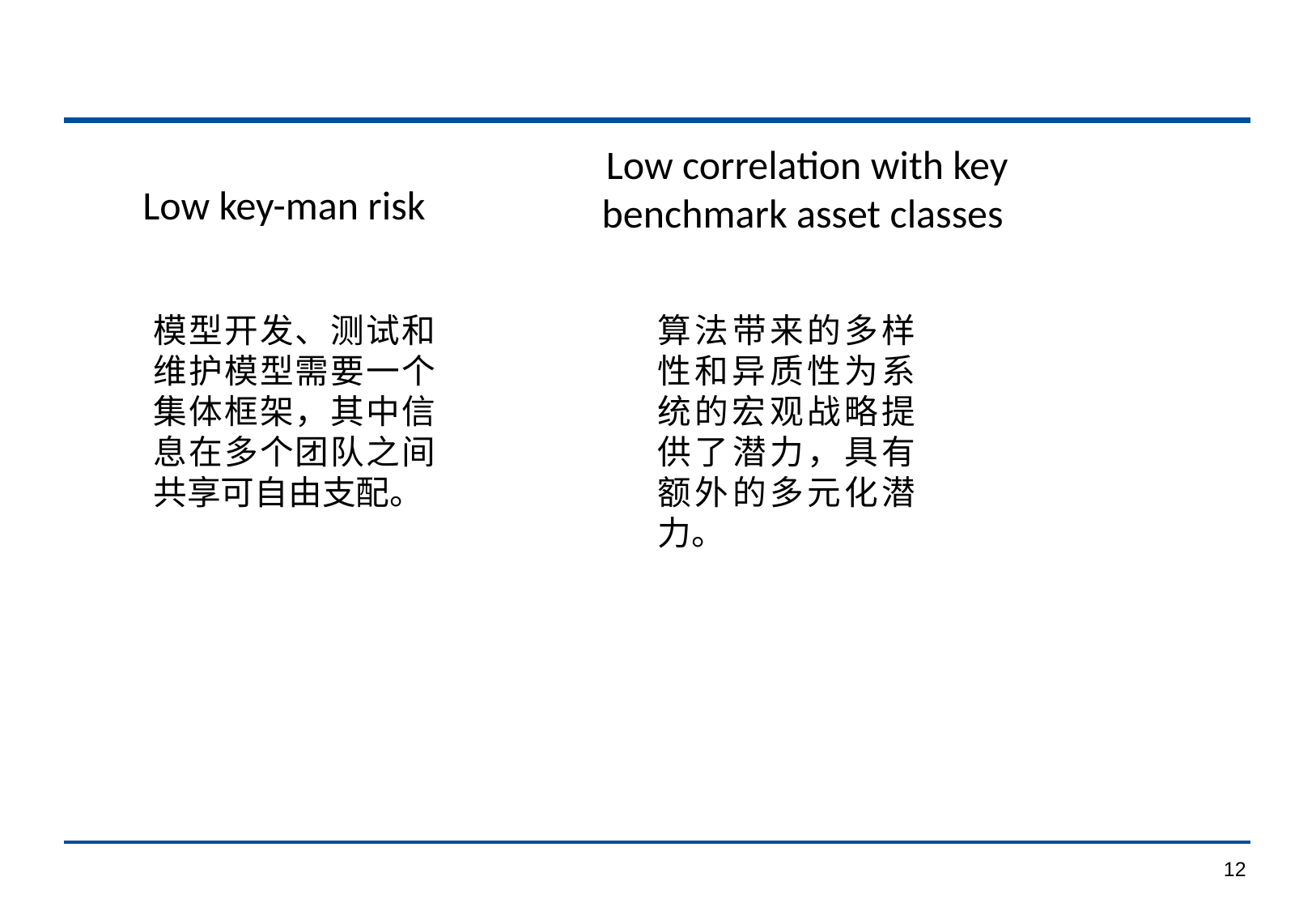

Low correlation with key benchmark asset classes
 Low key-man risk
模型开发、测试和维护模型需要一个集体框架，其中信息在多个团队之间共享可自由支配。
算法带来的多样性和异质性为系统的宏观战略提供了潜力，具有额外的多元化潜力。
12